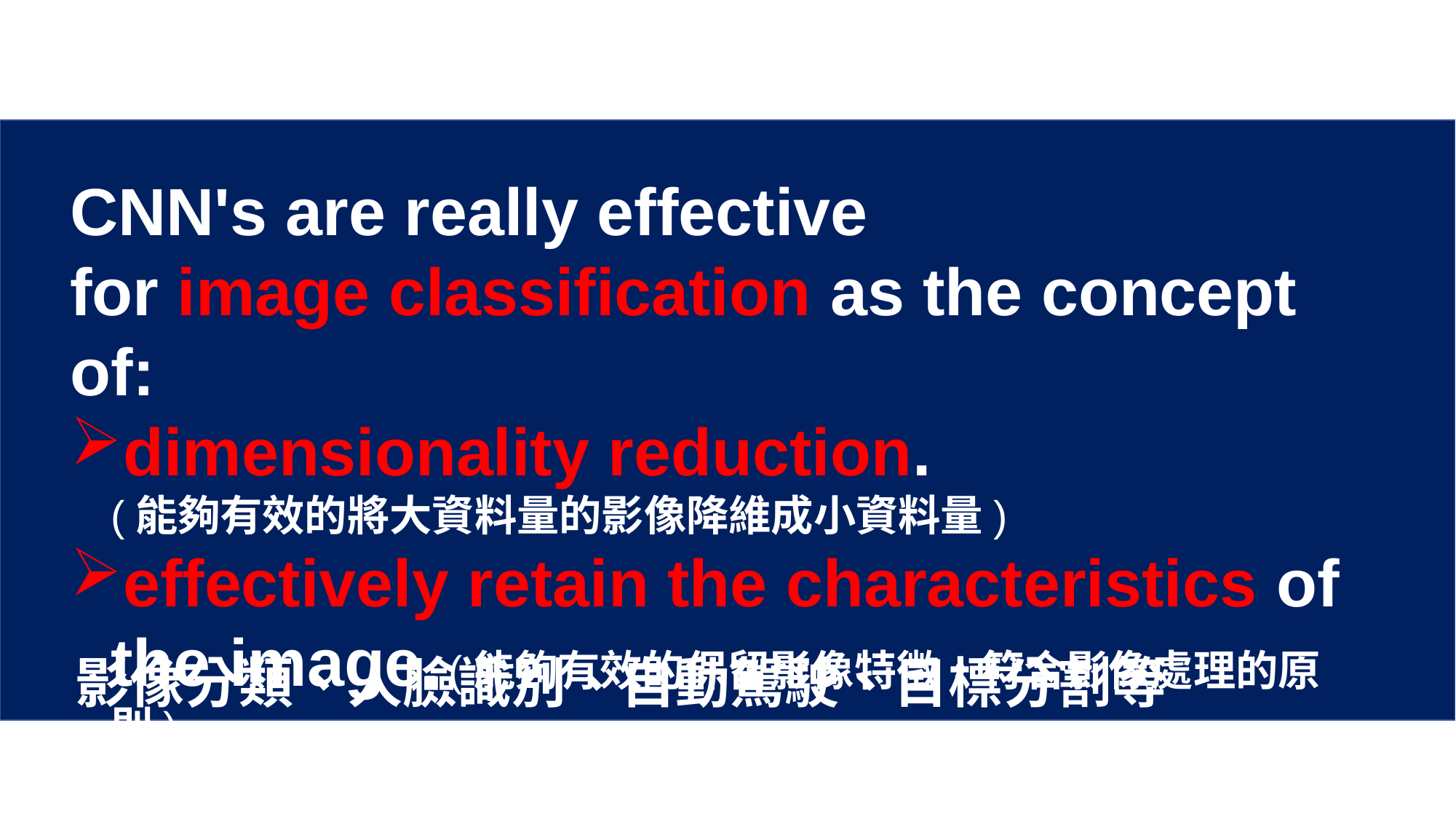

CNN's are really effective for image classification as the concept of:
dimensionality reduction.                       (能夠有效的將大資料量的影像降維成小資料量)
effectively retain the characteristics of the image. (能夠有效的保留影像特徵，符合影像處理的原則)

影像分類、人臉識別、自動駕駛、目標分割等